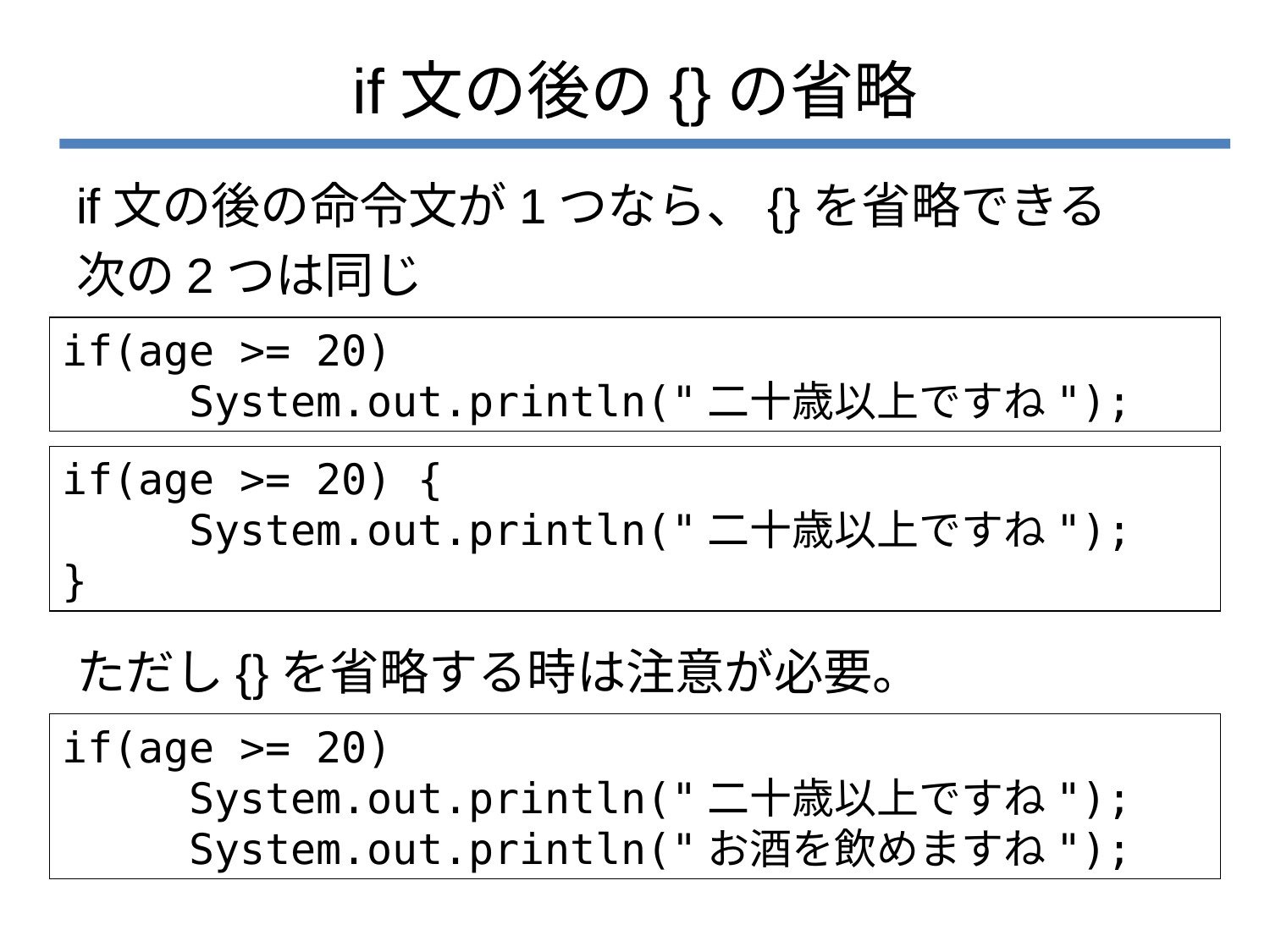

# if文の後の{}の省略
if文の後の命令文が1つなら、{}を省略できる
次の2つは同じ
if(age >= 20)
	System.out.println("二十歳以上ですね");
if(age >= 20) {
	System.out.println("二十歳以上ですね");
}
ただし{}を省略する時は注意が必要。
if(age >= 20)
	System.out.println("二十歳以上ですね");
	System.out.println("お酒を飲めますね");